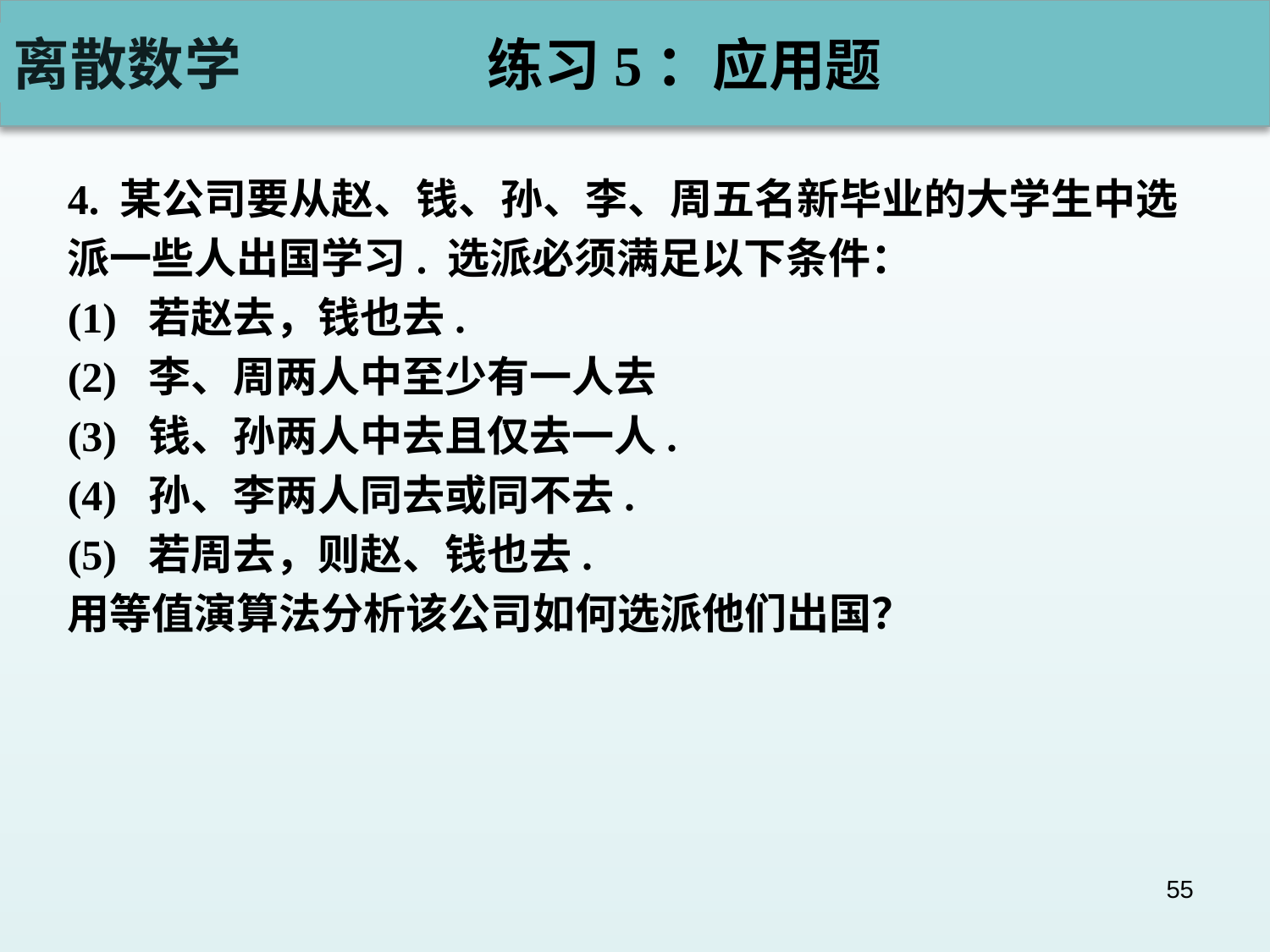

# 练习5：应用题
4. 某公司要从赵、钱、孙、李、周五名新毕业的大学生中选
派一些人出国学习. 选派必须满足以下条件：
(1)  若赵去，钱也去.
(2)  李、周两人中至少有一人去
(3)  钱、孙两人中去且仅去一人.
(4)  孙、李两人同去或同不去.
(5)  若周去，则赵、钱也去.
用等值演算法分析该公司如何选派他们出国？

55